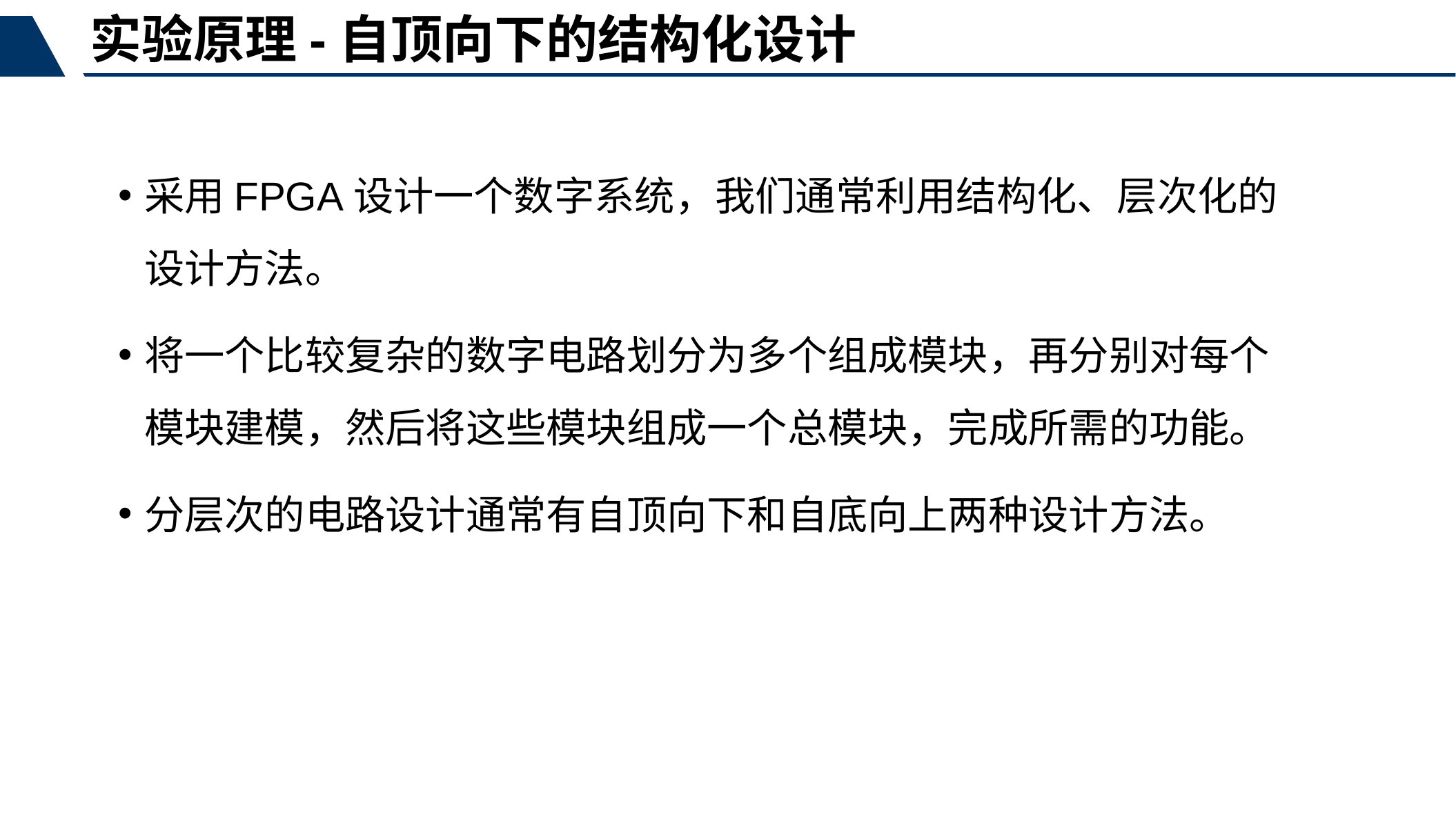

实验原理-自顶向下的结构化设计

采用FPGA设计一个数字系统，我们通常利用结构化、层次化的设计方法。
将一个比较复杂的数字电路划分为多个组成模块，再分别对每个模块建模，然后将这些模块组成一个总模块，完成所需的功能。
分层次的电路设计通常有自顶向下和自底向上两种设计方法。